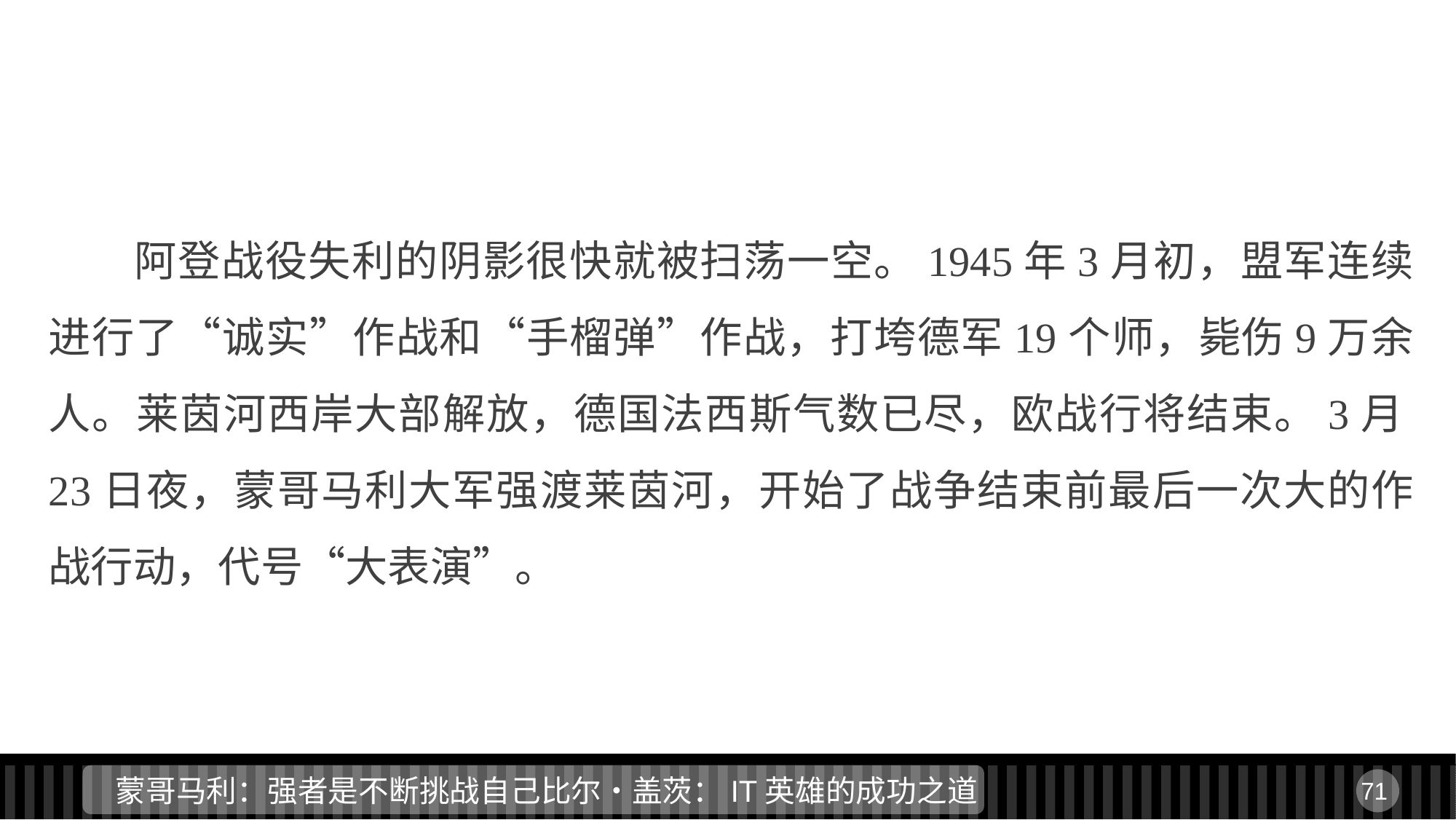

阿登战役失利的阴影很快就被扫荡一空。1945年3月初，盟军连续进行了“诚实”作战和“手榴弹”作战，打垮德军19个师，毙伤9万余人。莱茵河西岸大部解放，德国法西斯气数已尽，欧战行将结束。3月23日夜，蒙哥马利大军强渡莱茵河，开始了战争结束前最后一次大的作战行动，代号“大表演”。